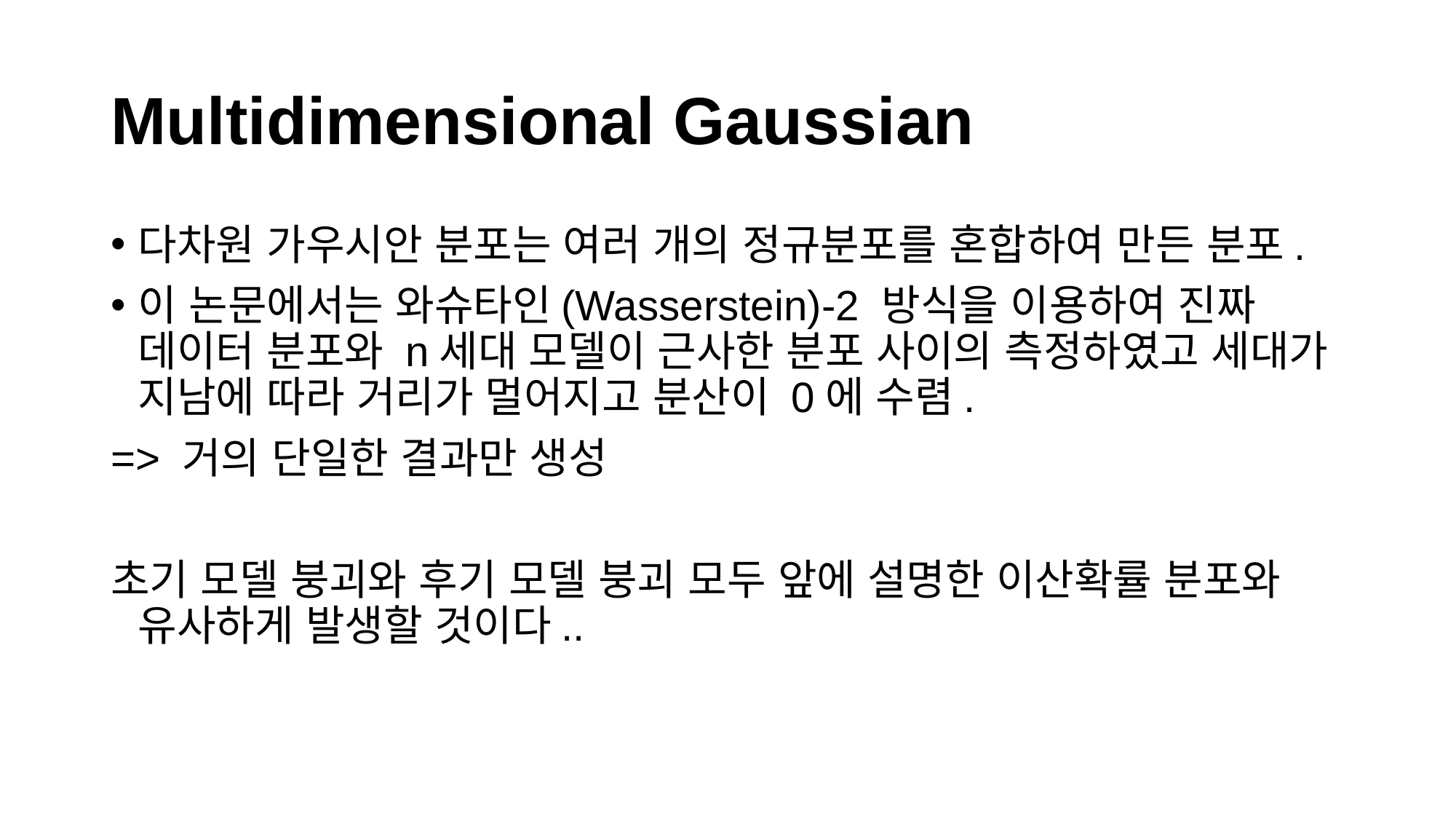

# Multidimensional Gaussian
다차원 가우시안 분포는 여러 개의 정규분포를 혼합하여 만든 분포.
이 논문에서는 와슈타인(Wasserstein)-2 방식을 이용하여 진짜 데이터 분포와 n세대 모델이 근사한 분포 사이의 측정하였고 세대가 지남에 따라 거리가 멀어지고 분산이 0에 수렴.
=> 거의 단일한 결과만 생성

초기 모델 붕괴와 후기 모델 붕괴 모두 앞에 설명한 이산확률 분포와 유사하게 발생할 것이다..